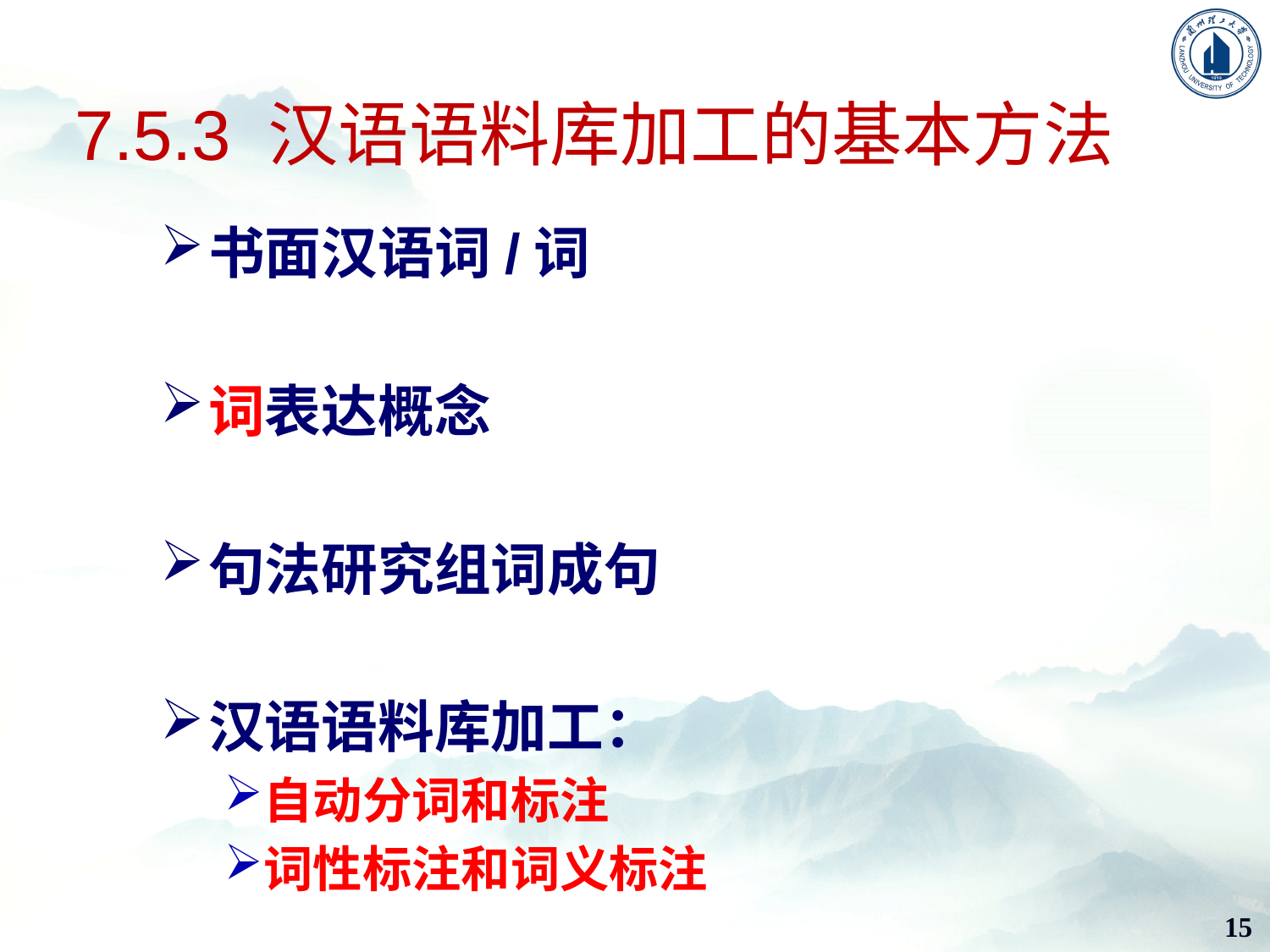

# 7.5.3 汉语语料库加工的基本方法
书面汉语词/词

词表达概念

句法研究组词成句

汉语语料库加工：
自动分词和标注
词性标注和词义标注
15